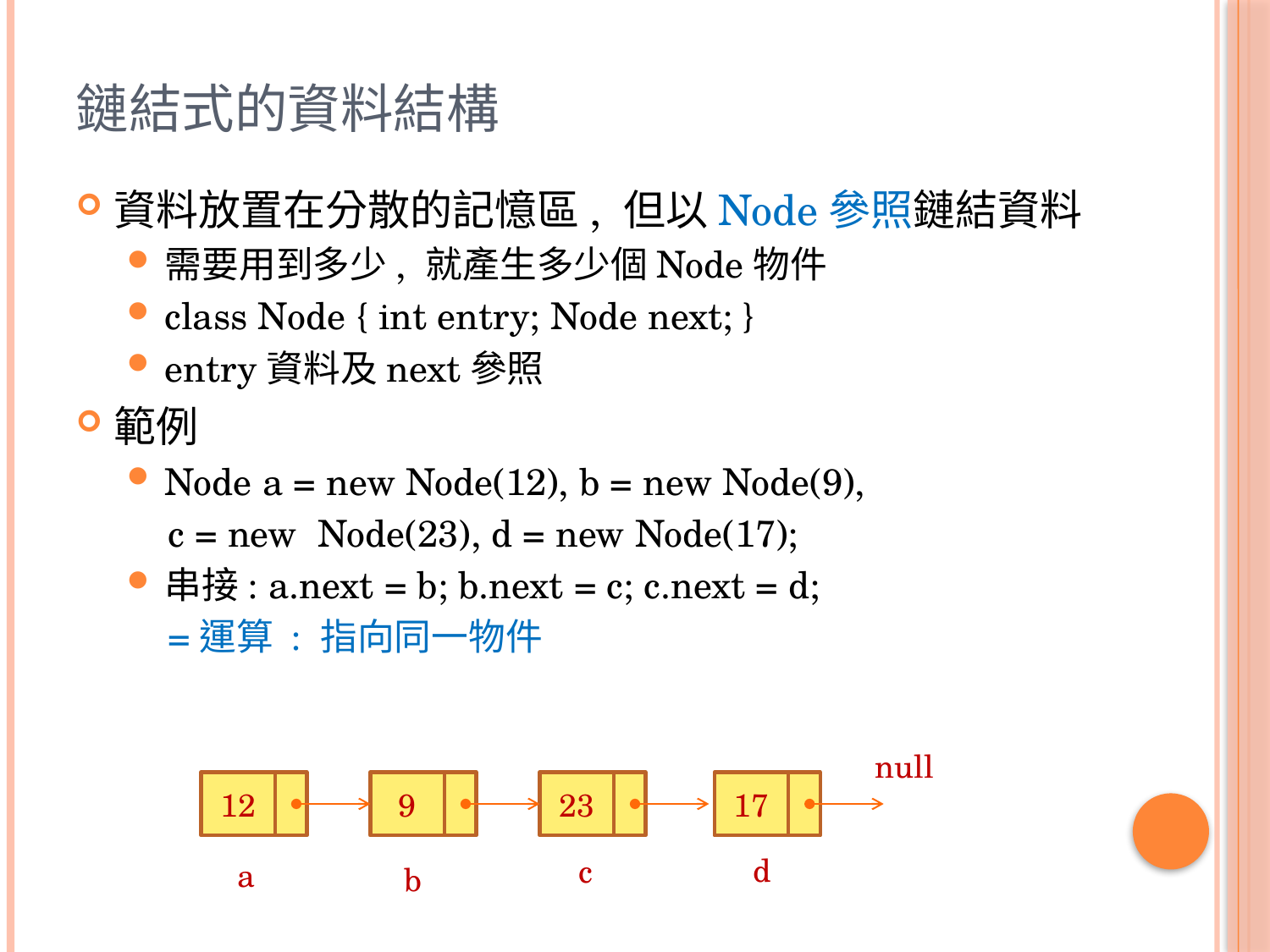

# 鏈結式的資料結構
資料放置在分散的記憶區, 但以Node參照鏈結資料
需要用到多少, 就產生多少個Node物件
class Node { int entry; Node next; }
entry資料及next參照
範例
Node a = new Node(12), b = new Node(9),
    c = new  Node(23), d = new Node(17);
串接: a.next = b; b.next = c; c.next = d;
    =運算 : 指向同一物件
null
12

9

23

17

d
c
a
b